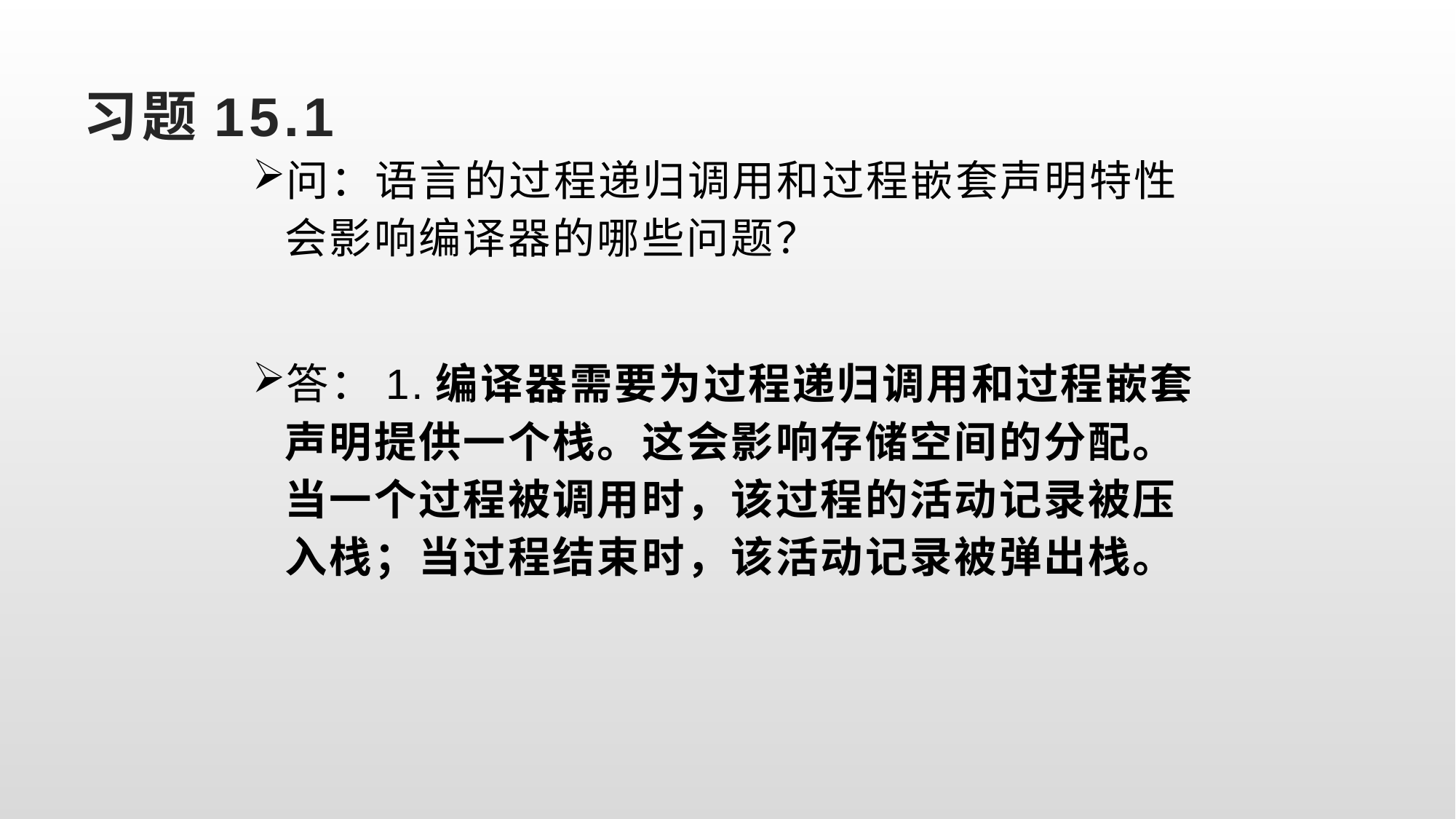

# 习题15.1
问：语言的过程递归调用和过程嵌套声明特性会影响编译器的哪些问题？

答：1.编译器需要为过程递归调用和过程嵌套声明提供一个栈。这会影响存储空间的分配。当一个过程被调用时，该过程的活动记录被压入栈；当过程结束时，该活动记录被弹出栈。